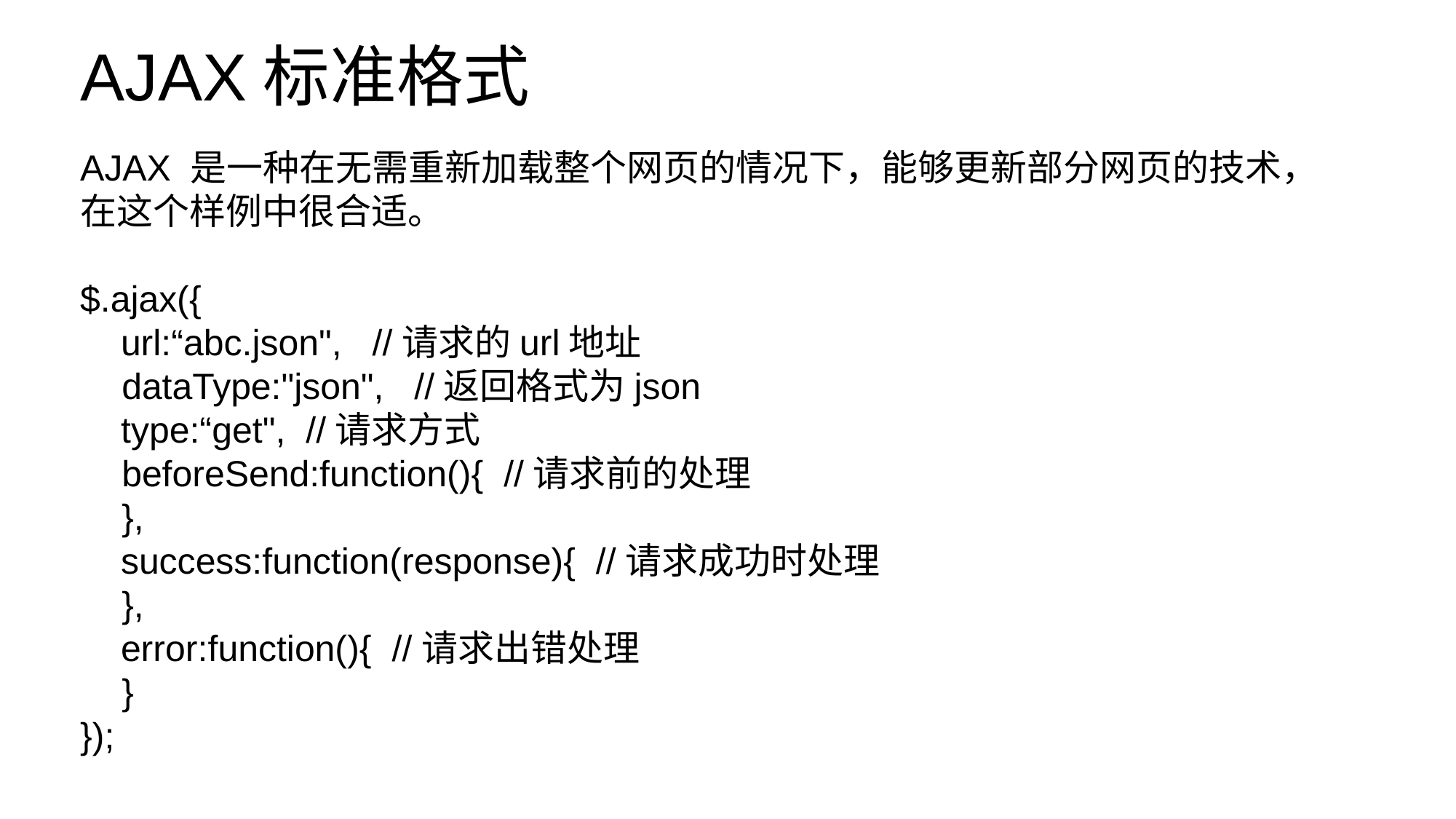

# AJAX标准格式
AJAX 是一种在无需重新加载整个网页的情况下，能够更新部分网页的技术，在这个样例中很合适。

$.ajax({
    url:“abc.json",   //请求的url地址
    dataType:"json",   //返回格式为json
    type:“get",  //请求方式
    beforeSend:function(){  //请求前的处理
    },
    success:function(response){  //请求成功时处理
    },
    error:function(){  //请求出错处理
    }
});